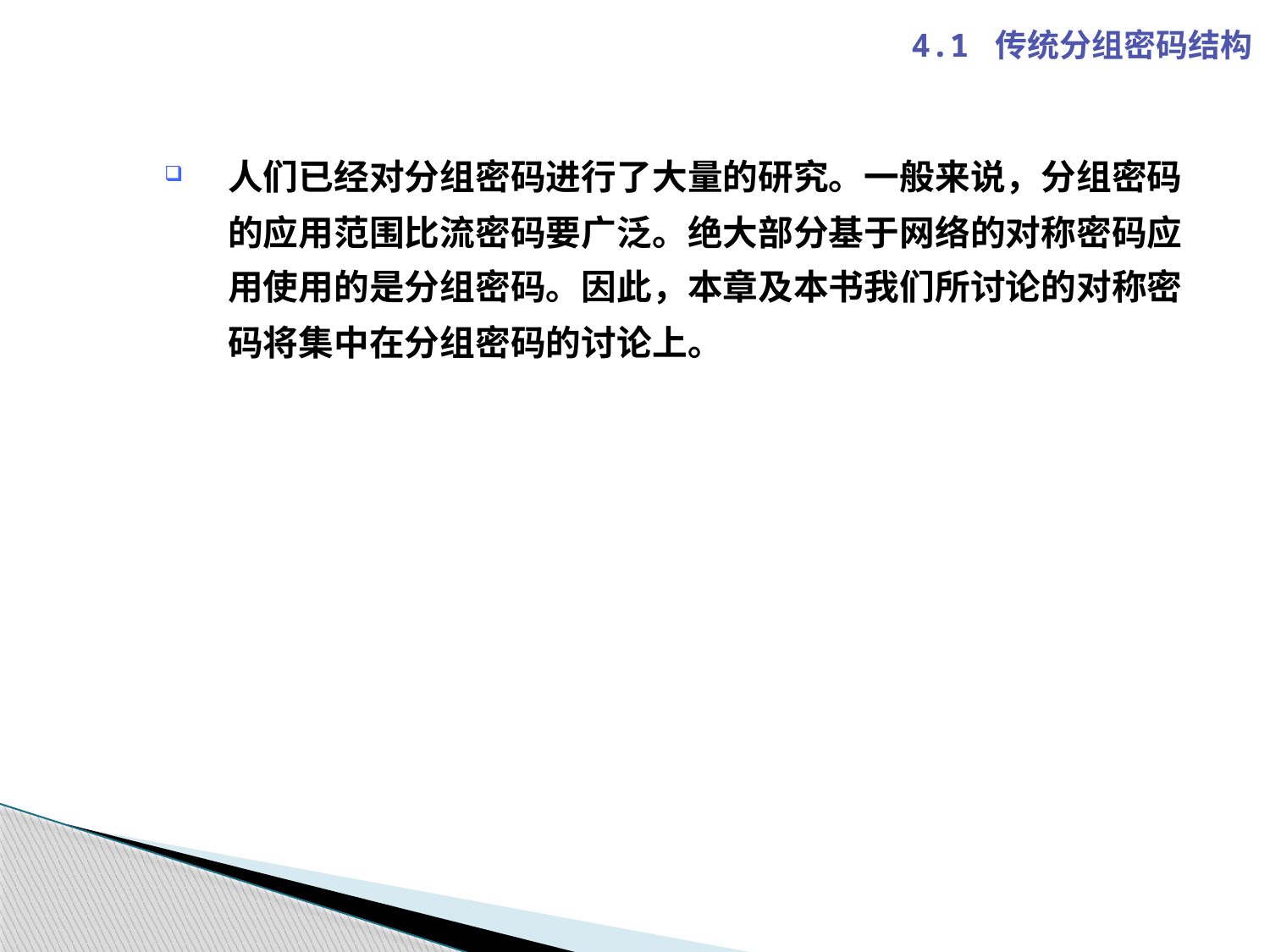

4.1 传统分组密码结构
人们已经对分组密码进行了大量的研究。一般来说，分组密码的应用范围比流密码要广泛。绝大部分基于网络的对称密码应用使用的是分组密码。因此，本章及本书我们所讨论的对称密码将集中在分组密码的讨论上。